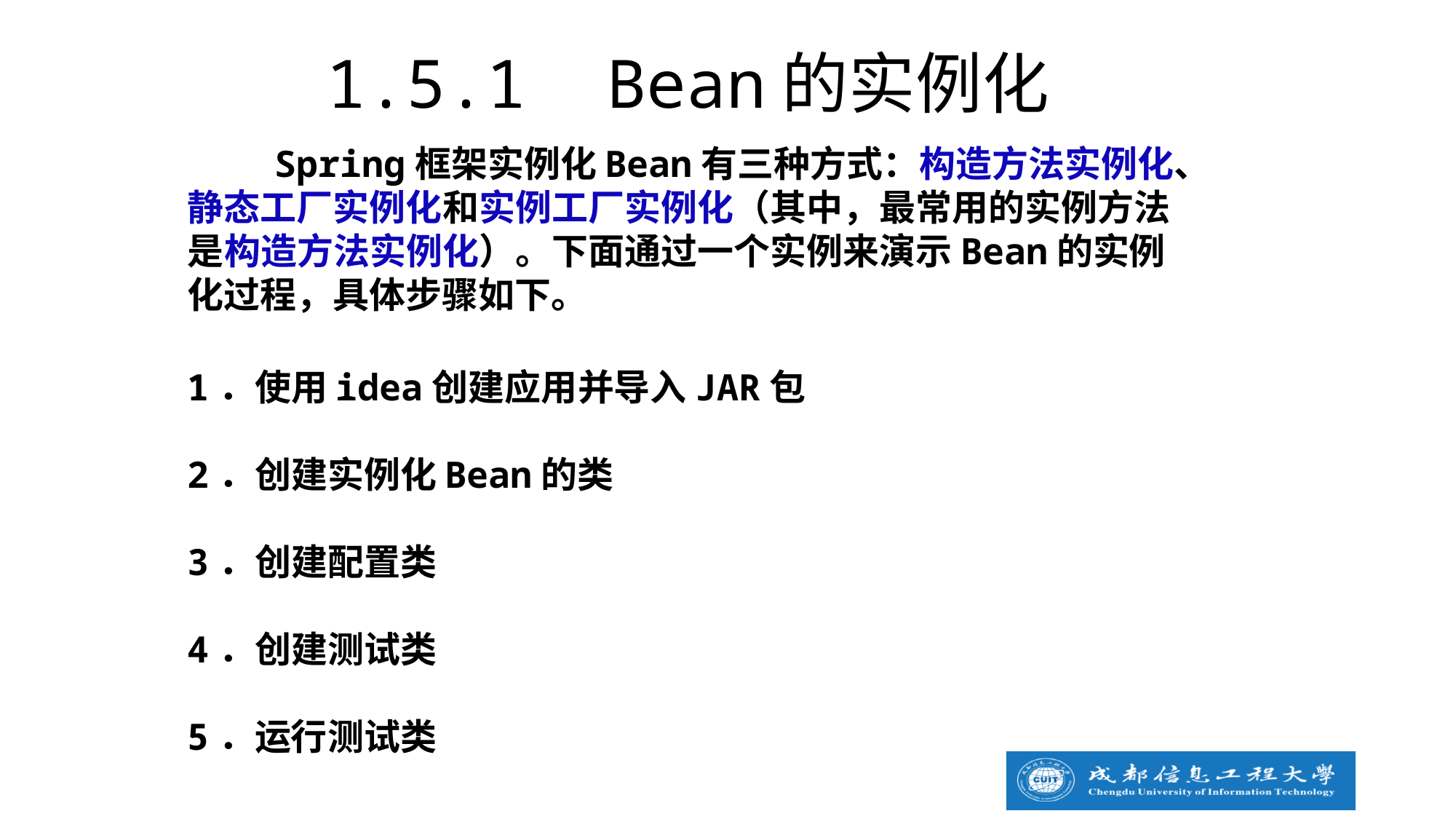

1.5.1  Bean的实例化
    Spring框架实例化Bean有三种方式：构造方法实例化、静态工厂实例化和实例工厂实例化（其中，最常用的实例方法是构造方法实例化）。下面通过一个实例来演示Bean的实例化过程，具体步骤如下。
1．使用idea创建应用并导入JAR包

2．创建实例化Bean的类

3．创建配置类

4．创建测试类

5．运行测试类